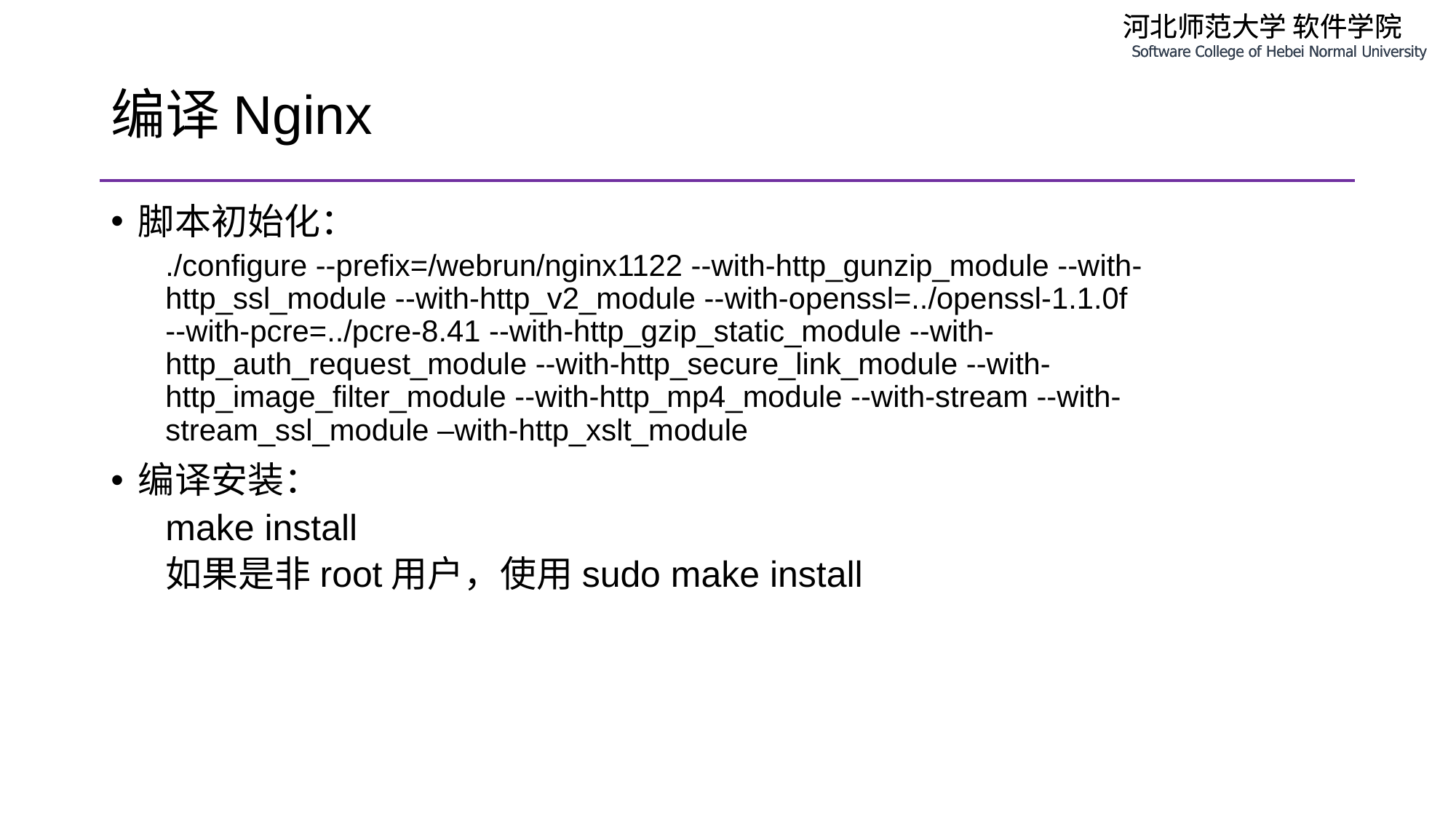

# 编译Nginx
脚本初始化：
./configure --prefix=/webrun/nginx1122 --with-http_gunzip_module --with-http_ssl_module --with-http_v2_module --with-openssl=../openssl-1.1.0f --with-pcre=../pcre-8.41 --with-http_gzip_static_module --with-http_auth_request_module --with-http_secure_link_module --with-http_image_filter_module --with-http_mp4_module --with-stream --with-stream_ssl_module –with-http_xslt_module
编译安装：
make install
如果是非root用户，使用sudo make install